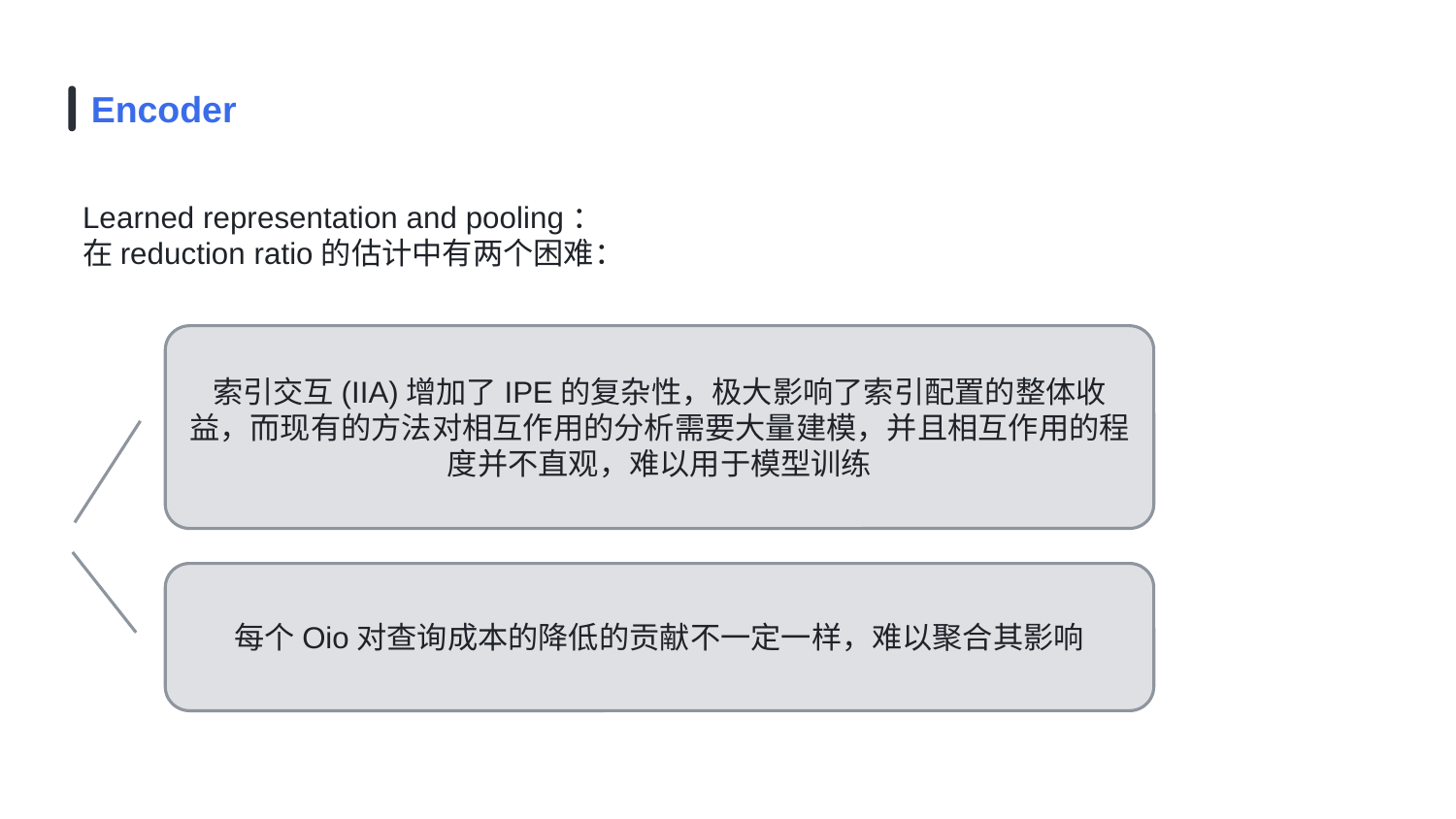

Encoder
Learned representation and pooling：
在reduction ratio的估计中有两个困难：

索引交互(IIA)增加了IPE的复杂性，极大影响了索引配置的整体收益，而现有的方法对相互作用的分析需要大量建模，并且相互作用的程度并不直观，难以用于模型训练
每个Oio对查询成本的降低的贡献不一定一样，难以聚合其影响